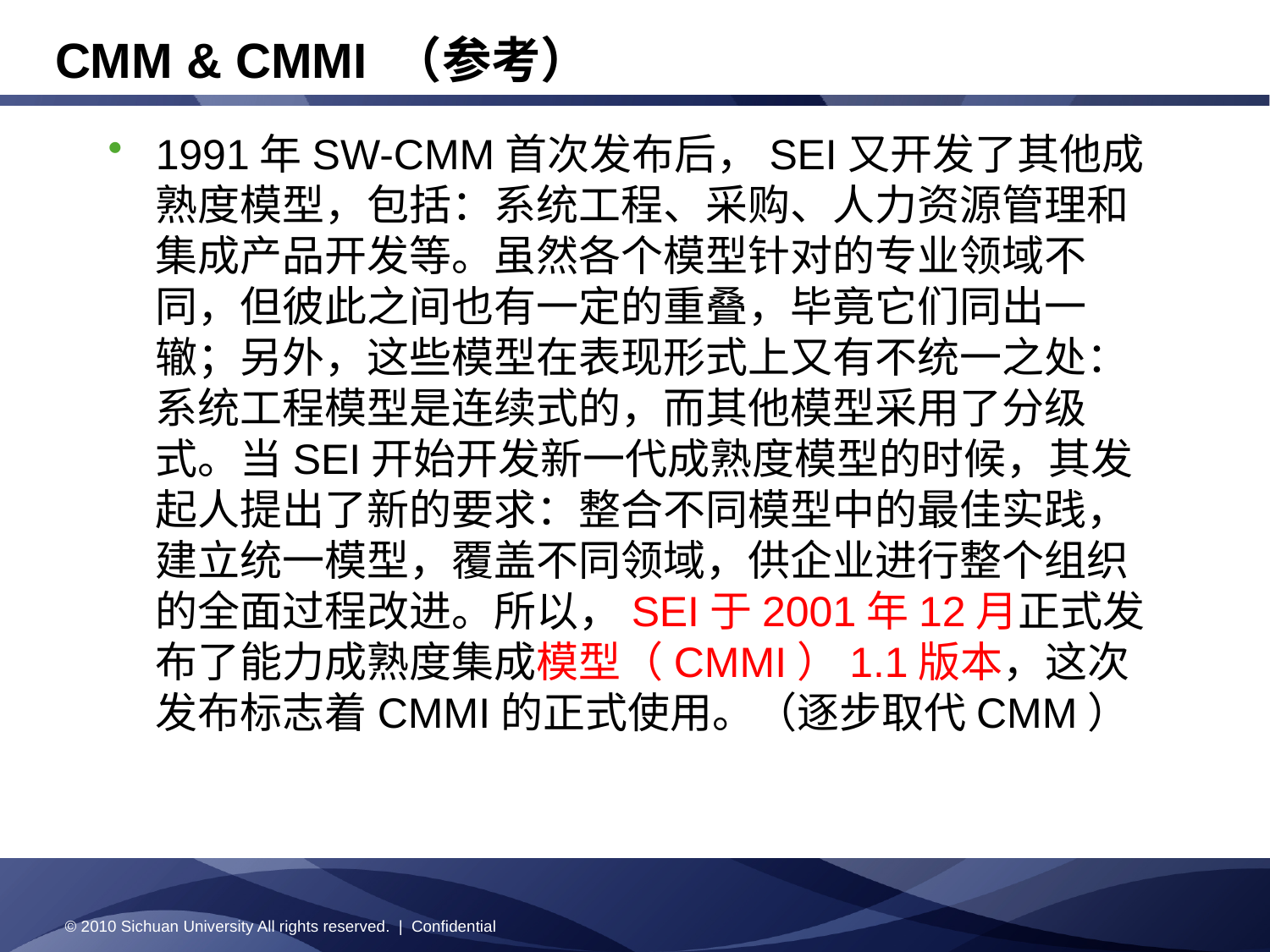

# CMM & CMMI （参考）
1991年SW-CMM首次发布后，SEI又开发了其他成熟度模型，包括：系统工程、采购、人力资源管理和集成产品开发等。虽然各个模型针对的专业领域不同，但彼此之间也有一定的重叠，毕竟它们同出一辙；另外，这些模型在表现形式上又有不统一之处：系统工程模型是连续式的，而其他模型采用了分级式。当SEI开始开发新一代成熟度模型的时候，其发起人提出了新的要求：整合不同模型中的最佳实践，建立统一模型，覆盖不同领域，供企业进行整个组织的全面过程改进。所以，SEI于2001年12月正式发布了能力成熟度集成模型（CMMI）1.1版本，这次发布标志着CMMI的正式使用。（逐步取代CMM）
© 2010 Sichuan University All rights reserved.  |  Confidential